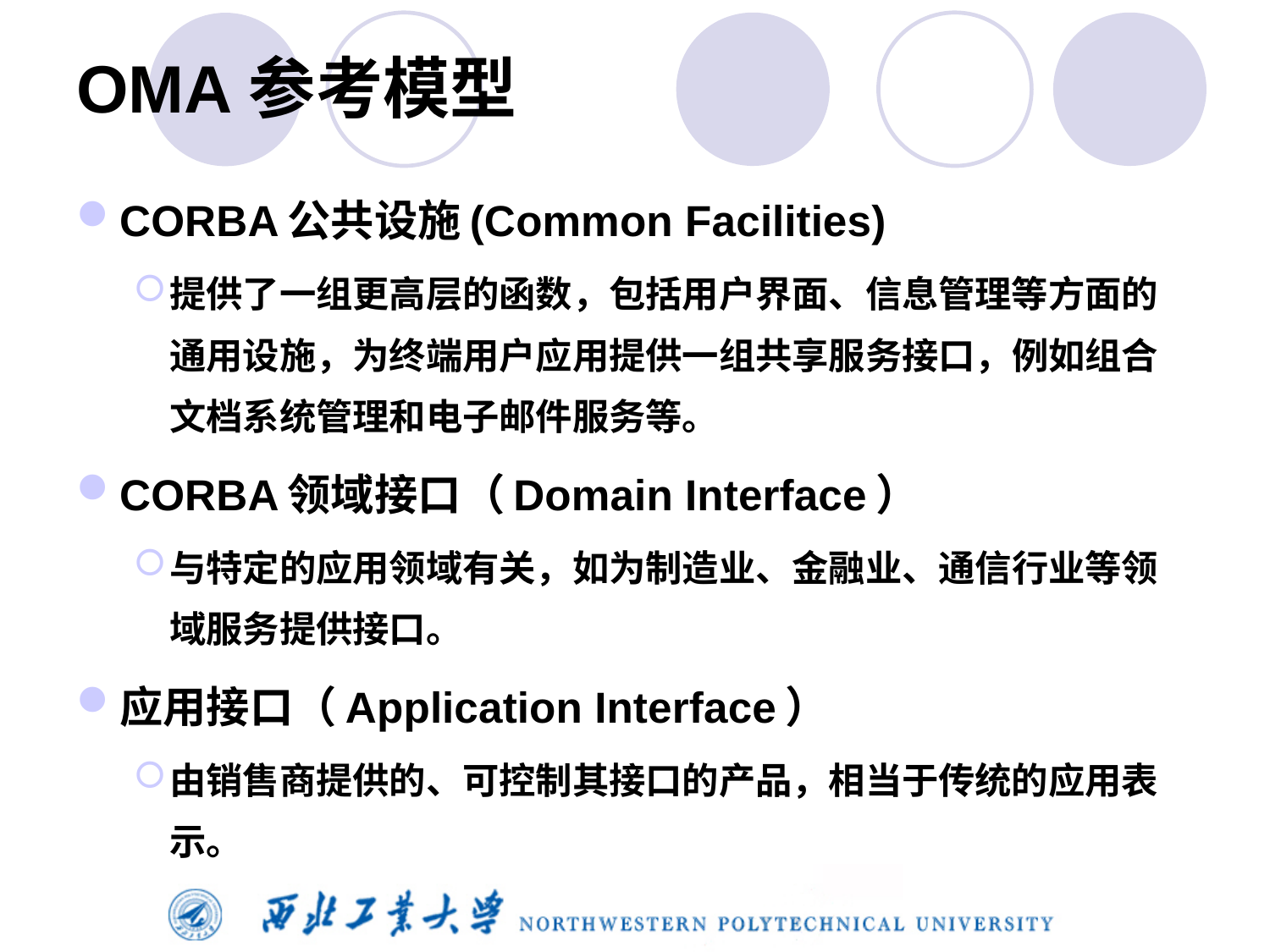

# OMA参考模型
CORBA公共设施(Common Facilities)
提供了一组更高层的函数，包括用户界面、信息管理等方面的通用设施，为终端用户应用提供一组共享服务接口，例如组合文档系统管理和电子邮件服务等。
CORBA领域接口（Domain Interface）
与特定的应用领域有关，如为制造业、金融业、通信行业等领域服务提供接口。
应用接口（Application Interface）
由销售商提供的、可控制其接口的产品，相当于传统的应用表示。